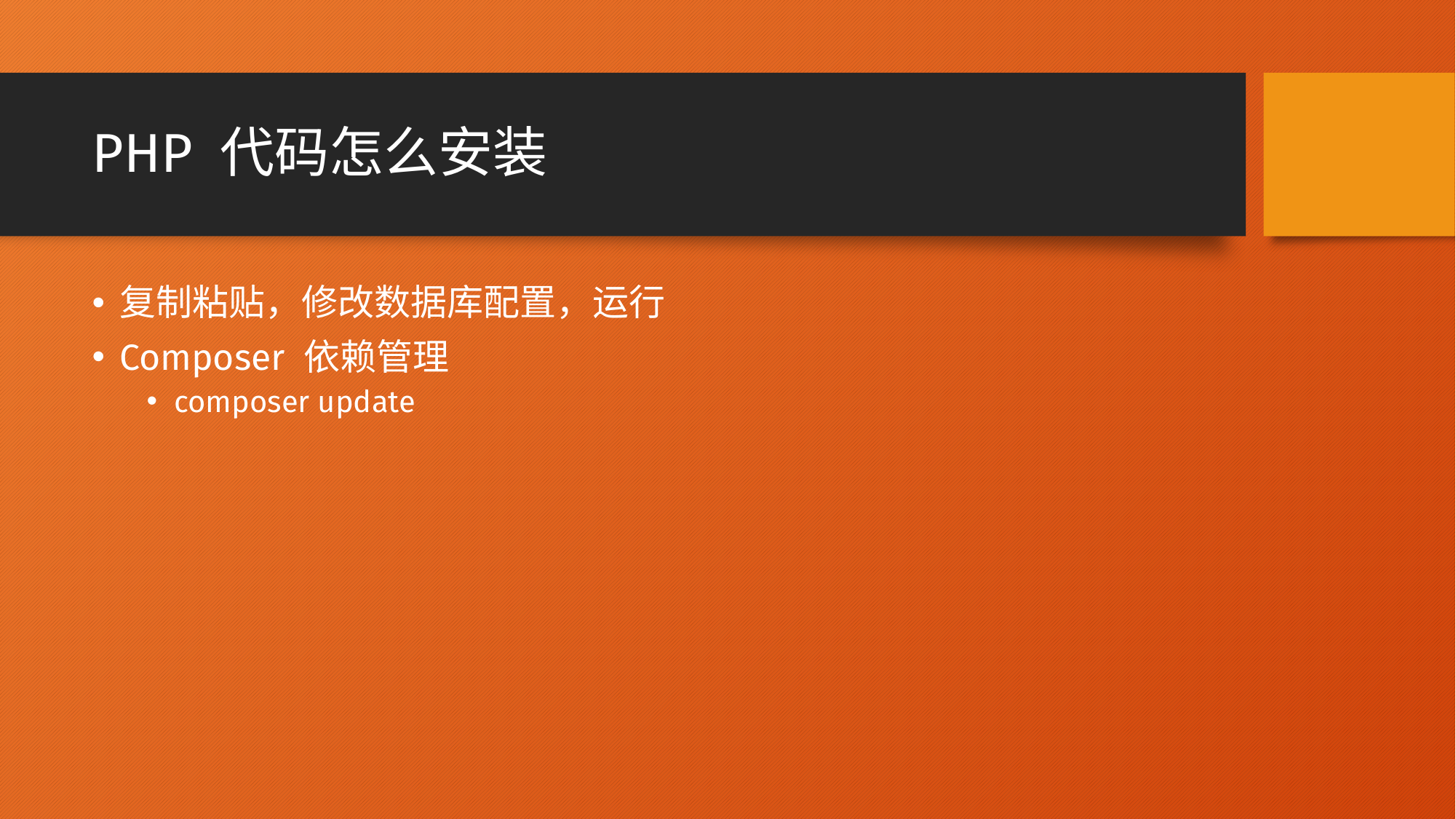

# PHP 代码怎么安装
复制粘贴，修改数据库配置，运行
Composer 依赖管理
composer update